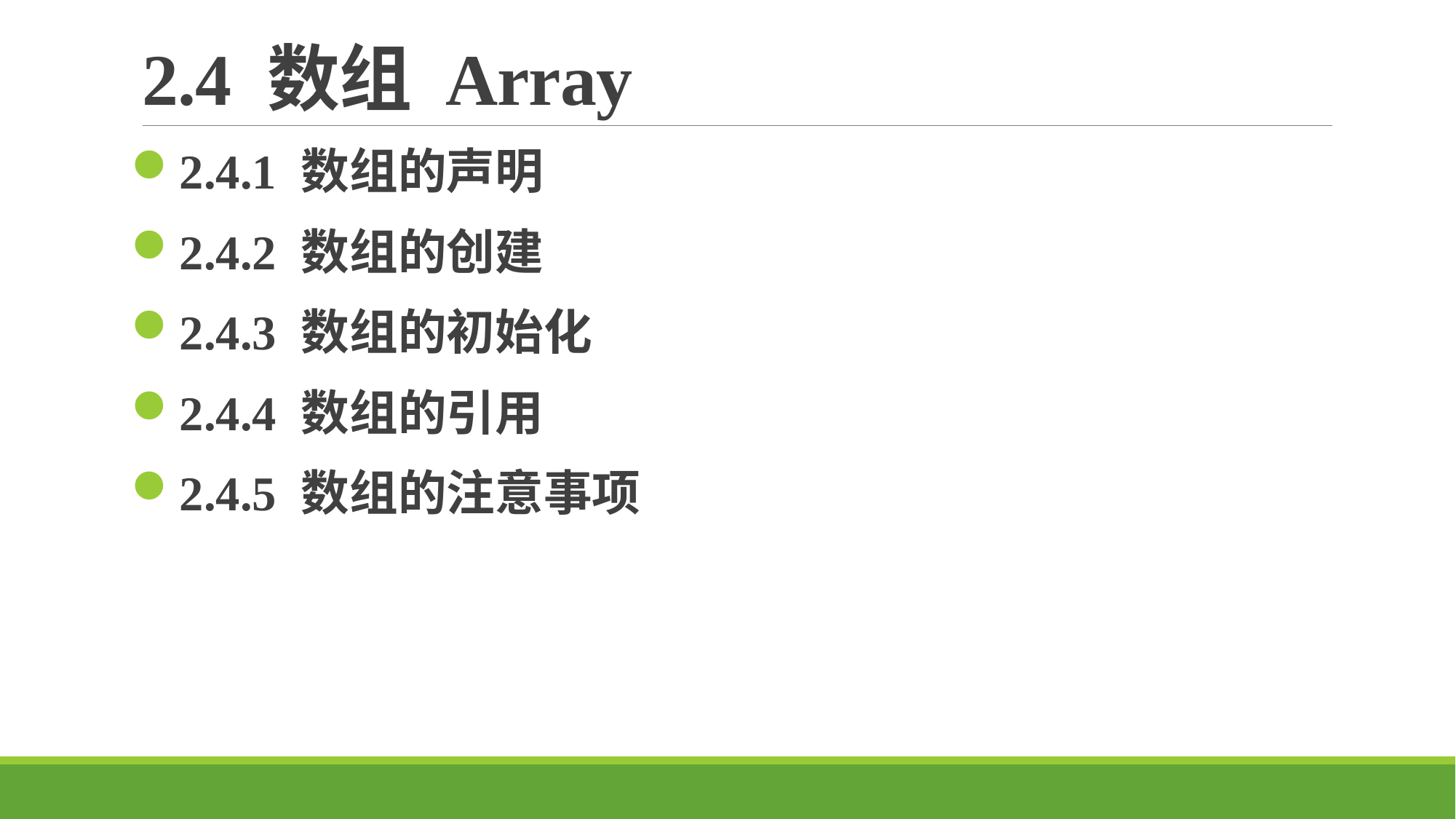

# 2.4 数组 Array
2.4.1 数组的声明
2.4.2 数组的创建
2.4.3 数组的初始化
2.4.4 数组的引用
2.4.5 数组的注意事项